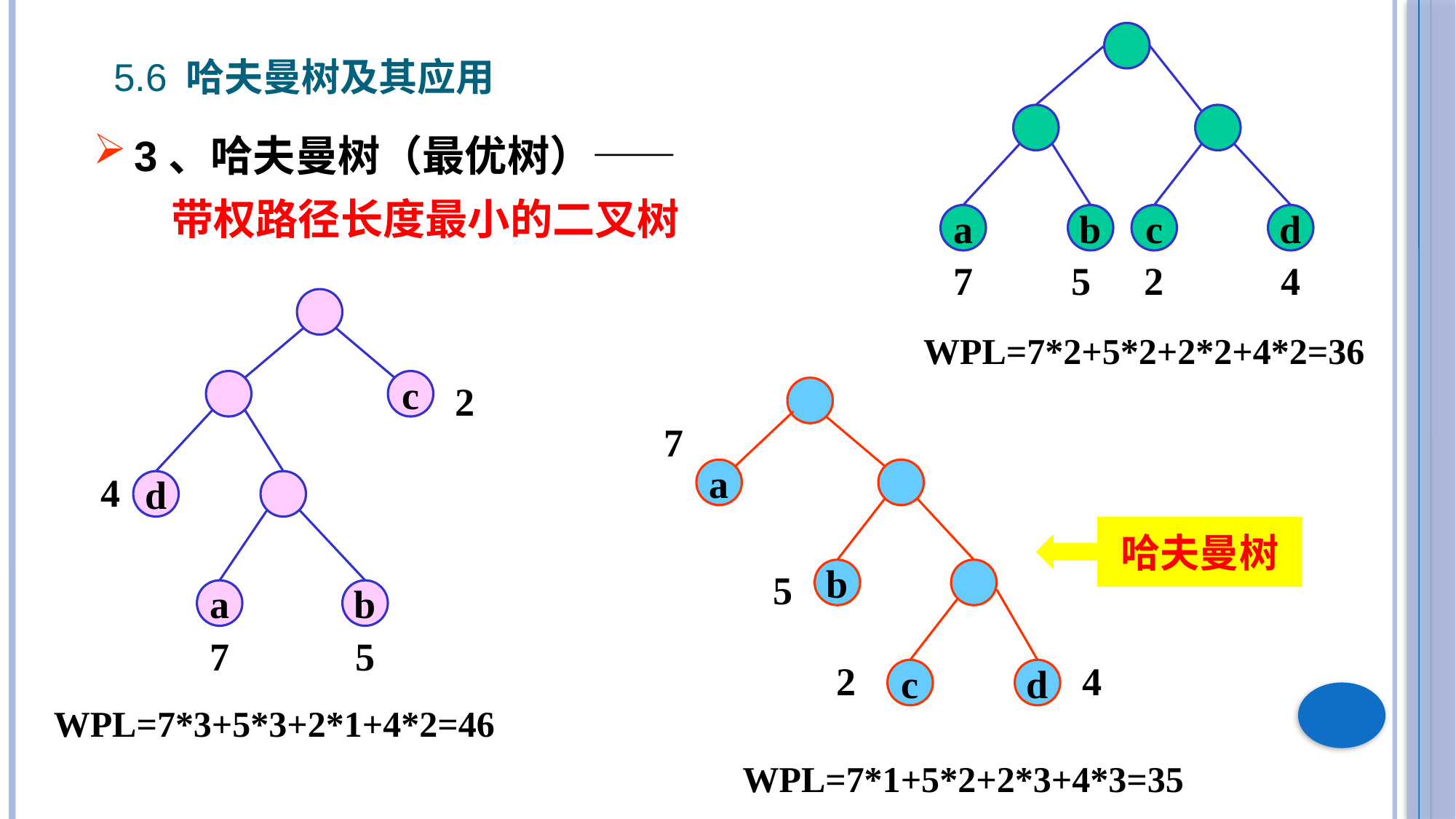

a
b
c
d
7
5
2
4
5.6 哈夫曼树及其应用
3、哈夫曼树（最优树）——
       带权路径长度最小的二叉树

c
2
4
d

a
b
7
5
WPL=7*2+5*2+2*2+4*2=36

a

5
b

2
4
c
d
7
哈夫曼树
WPL=7*3+5*3+2*1+4*2=46
WPL=7*1+5*2+2*3+4*3=35